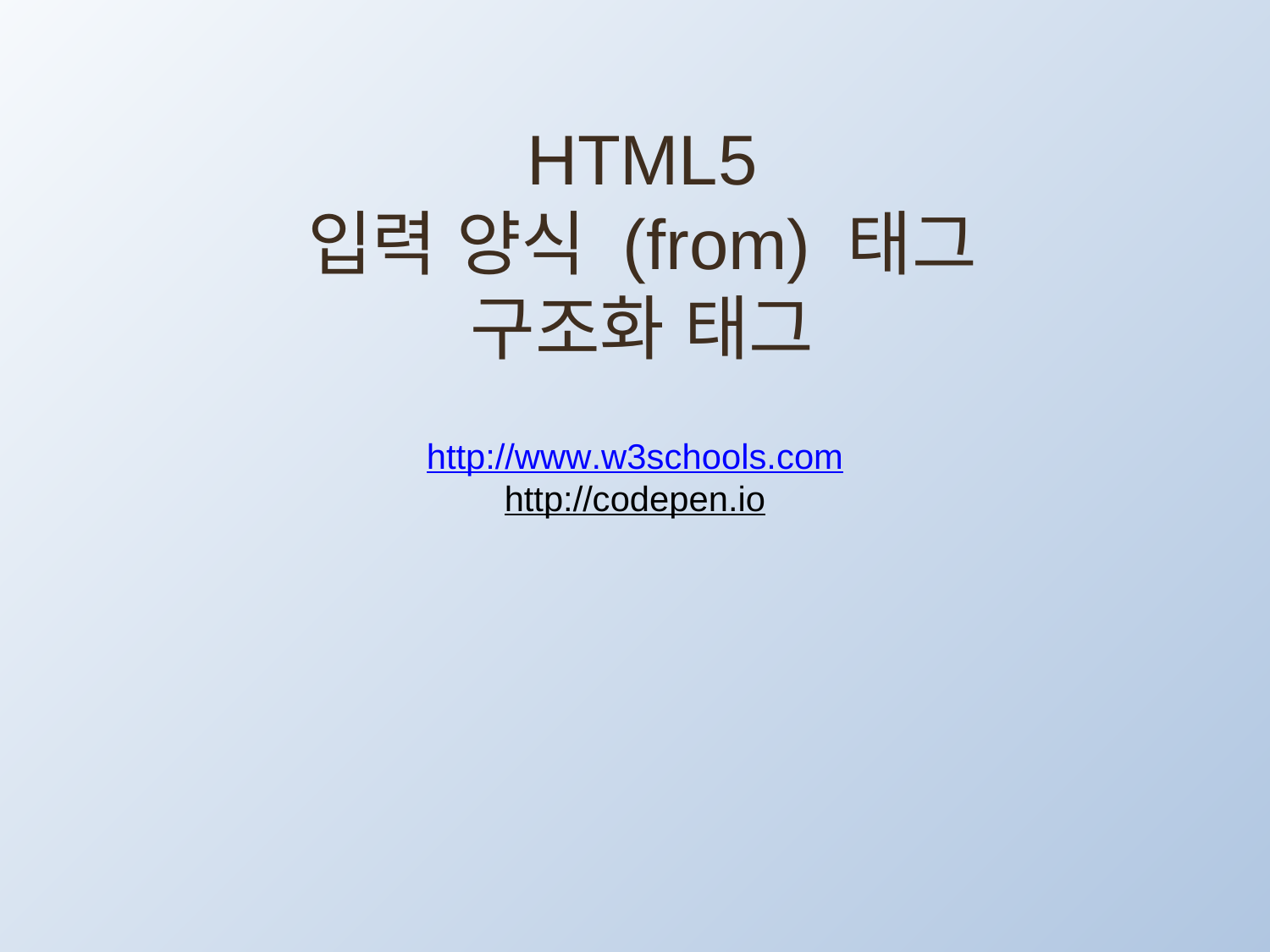

# HTML5 입력 양식 (from) 태그 구조화 태그
http://www.w3schools.com
http://codepen.io